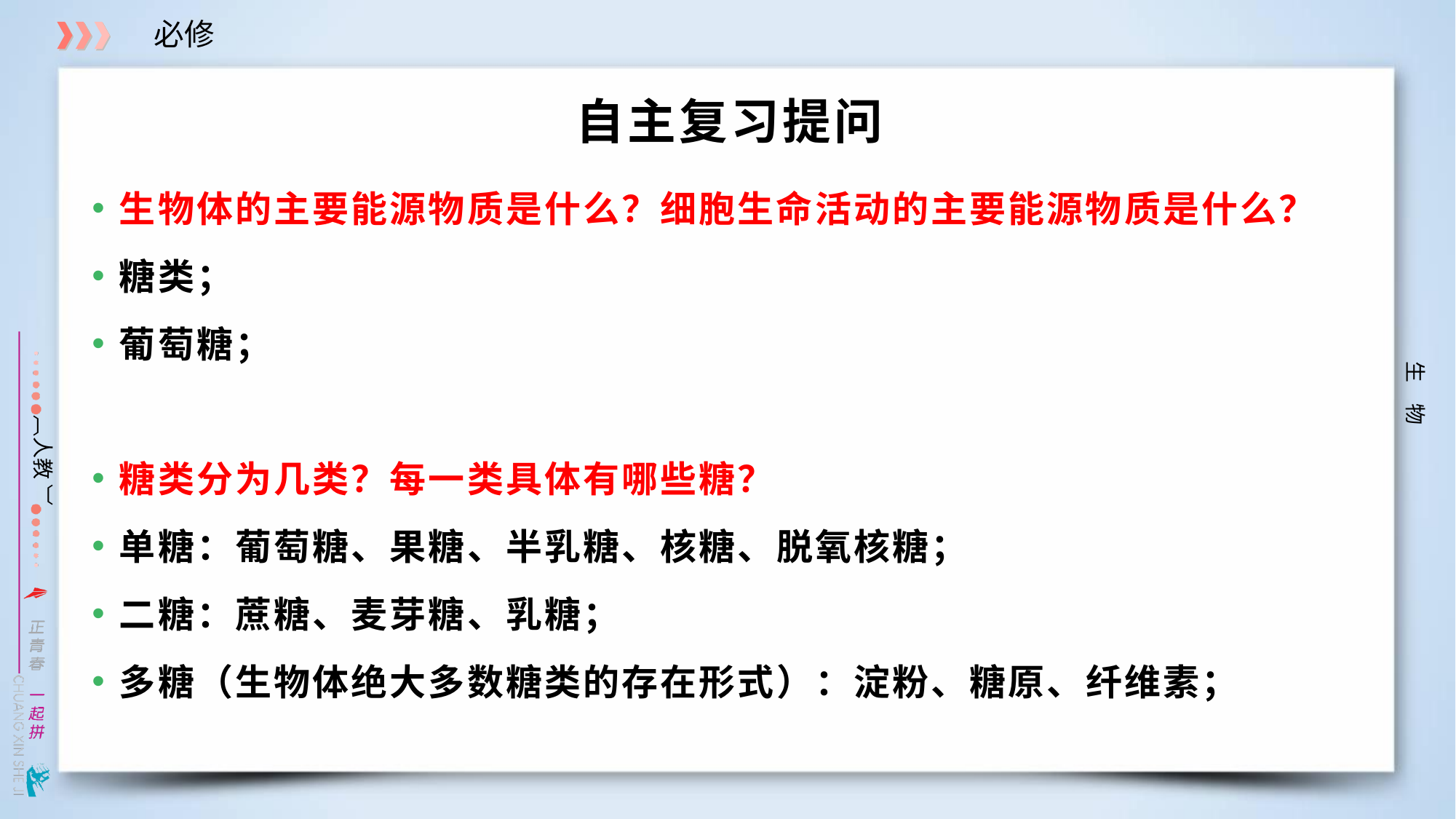

# 自主复习提问
生物体的主要能源物质是什么？细胞生命活动的主要能源物质是什么？
糖类；
葡萄糖；

糖类分为几类？每一类具体有哪些糖？
单糖：葡萄糖、果糖、半乳糖、核糖、脱氧核糖；
二糖：蔗糖、麦芽糖、乳糖；
多糖（生物体绝大多数糖类的存在形式）：淀粉、糖原、纤维素；